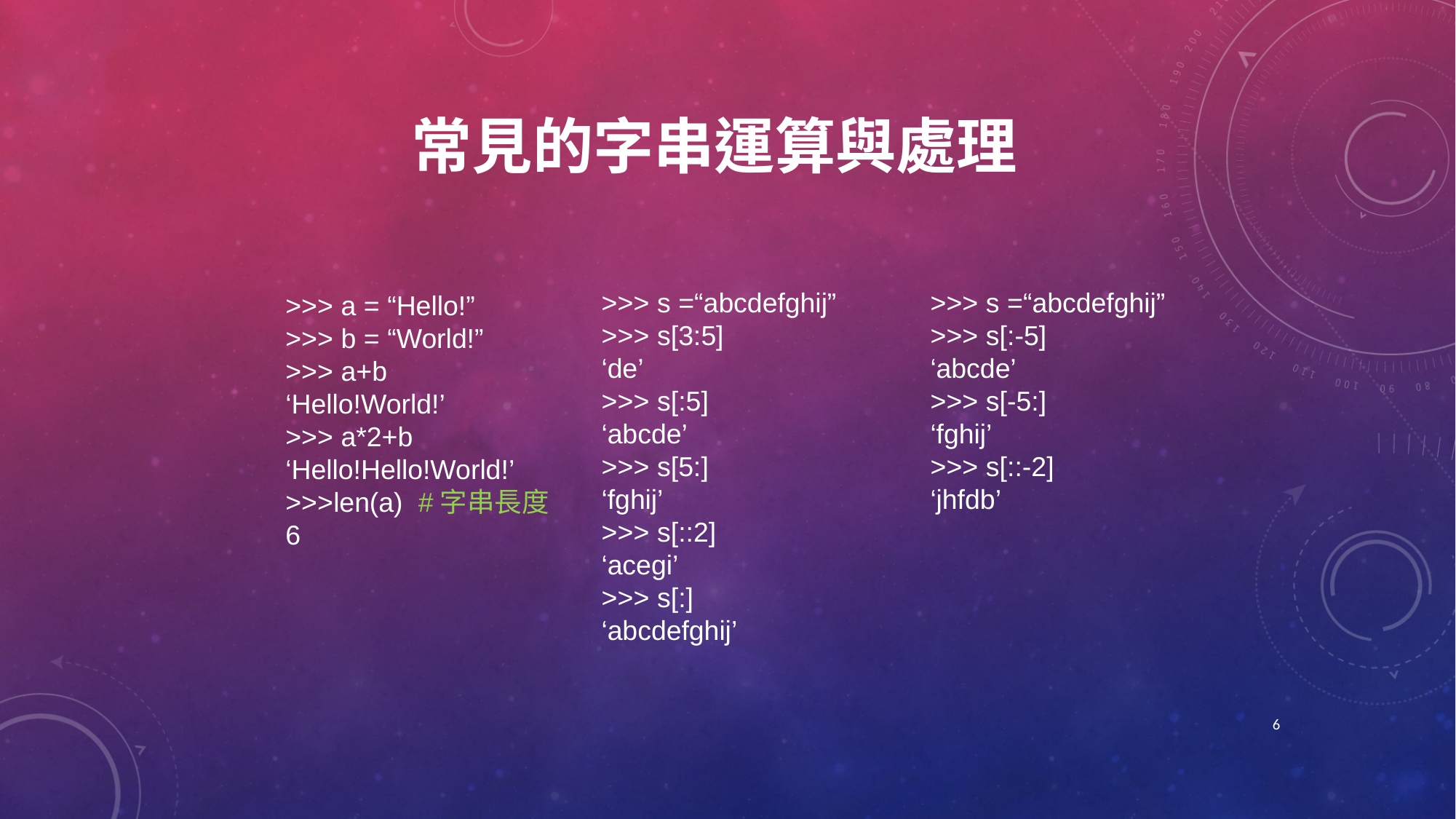

常見的字串運算與處理
>>> s =“abcdefghij”
>>> s[3:5]
‘de’
>>> s[:5]
‘abcde’
>>> s[5:]
‘fghij’
>>> s[::2]
‘acegi’
>>> s[:]
‘abcdefghij’
>>> s =“abcdefghij”
>>> s[:-5]
‘abcde’
>>> s[-5:]
‘fghij’
>>> s[::-2]
‘jhfdb’
>>> a = “Hello!”
>>> b = “World!”
>>> a+b
‘Hello!World!’
>>> a*2+b
‘Hello!Hello!World!’
>>>len(a)  #字串長度
6
6